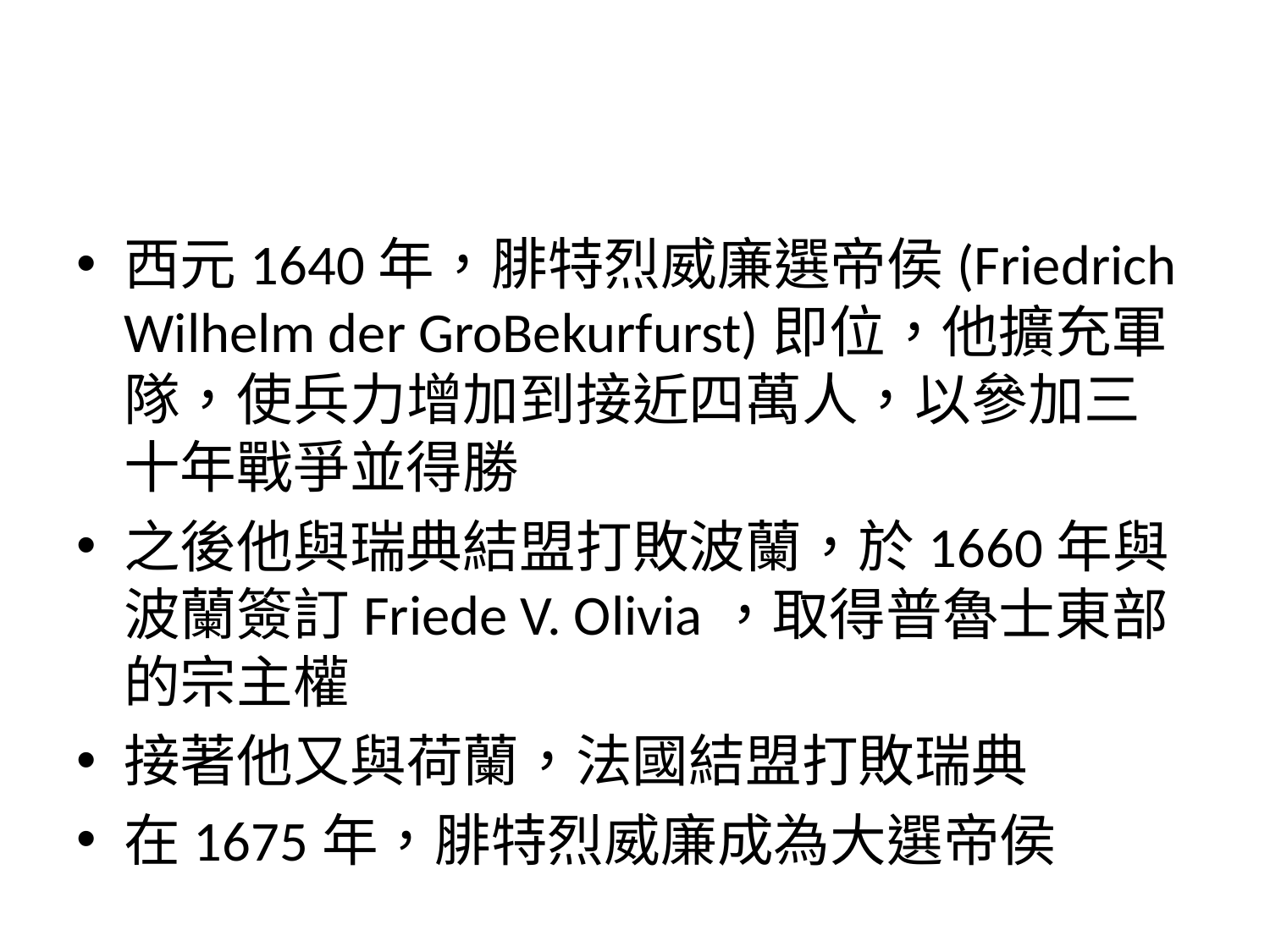

#
西元1640年，腓特烈威廉選帝侯(Friedrich Wilhelm der GroBekurfurst)即位，他擴充軍隊，使兵力增加到接近四萬人，以參加三十年戰爭並得勝
之後他與瑞典結盟打敗波蘭，於1660年與波蘭簽訂Friede V. Olivia，取得普魯士東部的宗主權
接著他又與荷蘭，法國結盟打敗瑞典
在1675年，腓特烈威廉成為大選帝侯